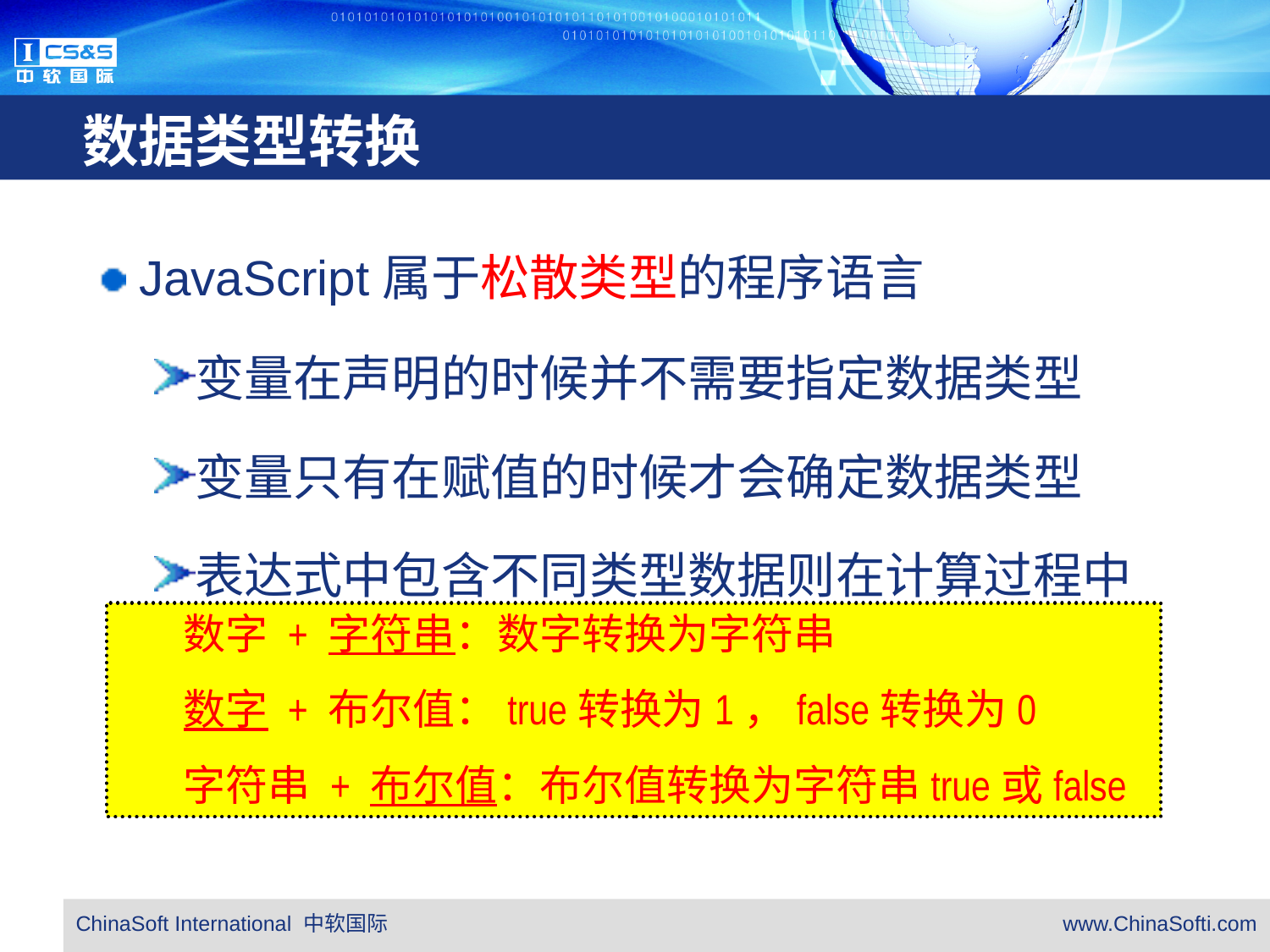

# 数据类型转换
JavaScript属于松散类型的程序语言
变量在声明的时候并不需要指定数据类型
变量只有在赋值的时候才会确定数据类型
表达式中包含不同类型数据则在计算过程中会强制进行类别转换

数字 + 字符串：数字转换为字符串
数字 + 布尔值：true转换为1，false转换为0
字符串 + 布尔值：布尔值转换为字符串true或false